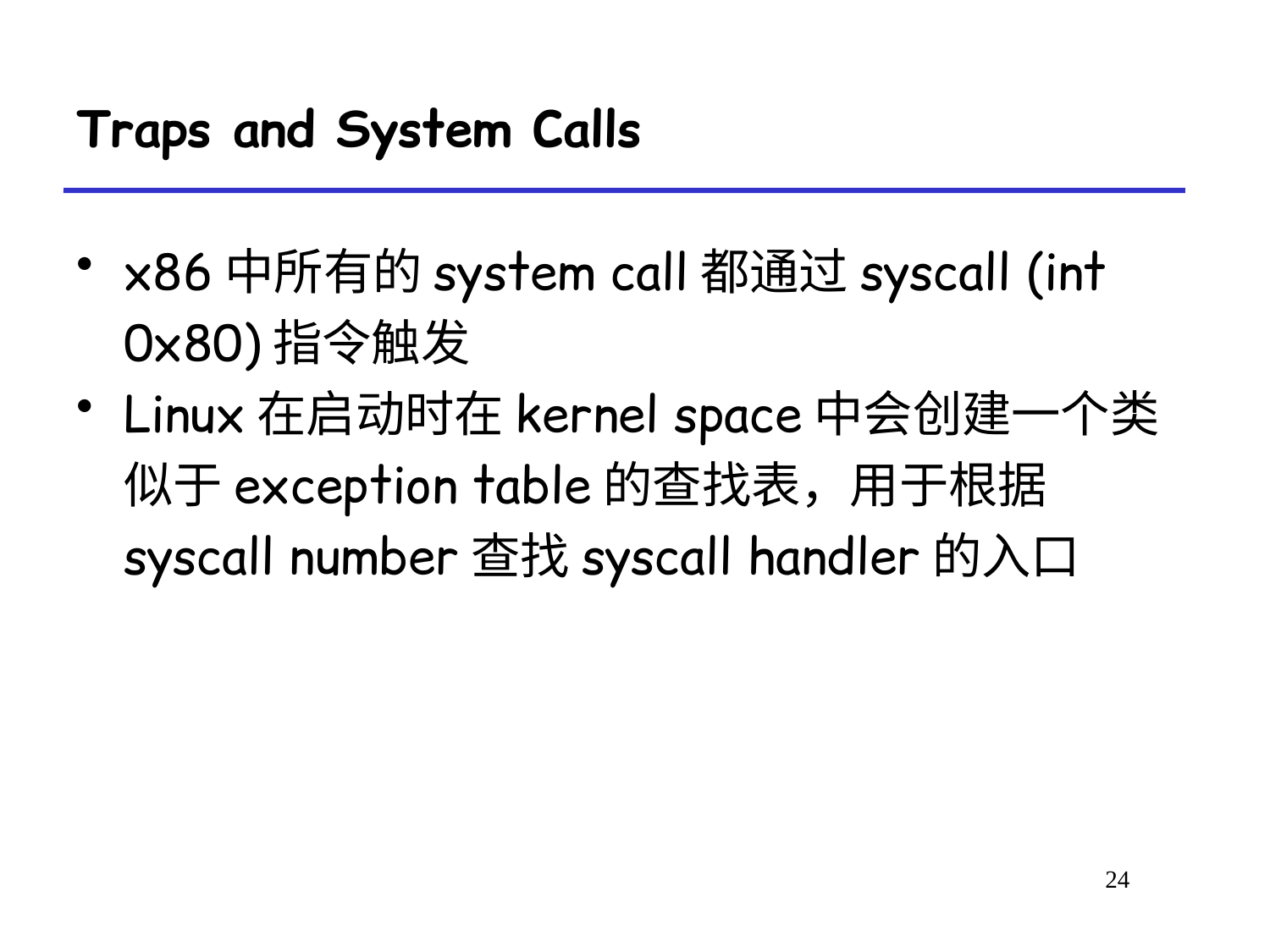

Traps and System Calls
x86中所有的system call都通过syscall (int 0x80)指令触发
Linux在启动时在kernel space中会创建一个类似于exception table的查找表，用于根据syscall number查找syscall handler的入口
# 24